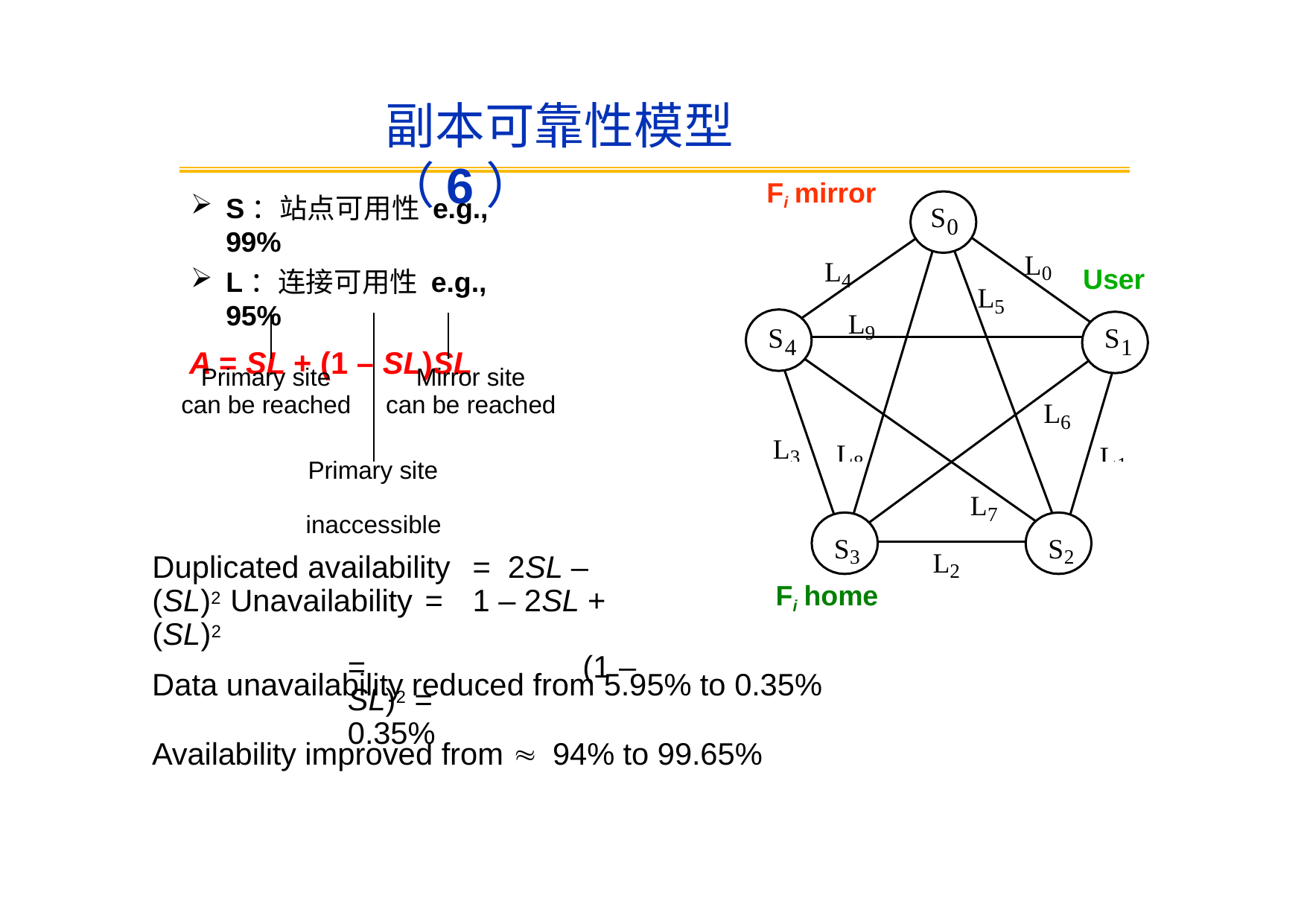

# 副本可靠性模型（6）
Fi mirror
S：站点可用性 e.g., 99%
L：连接可用性 e.g., 95%
A = SL + (1 – SL)SL

S
0

L0
L4
User
L5
L9

S
S
4
1

Primary site  can be reached
Mirror site  can be reached
L6
L3
L8
L1
Primary site  inaccessible

L7

S3
S2
L2

Duplicated availability	=	2SL – (SL)2  Unavailability =	1 – 2SL + (SL)2
=	(1 – SL)2 =	0.35%
Fi home
Data unavailability reduced from 5.95% to 0.35%

Availability improved from ≈ 94% to 99.65%